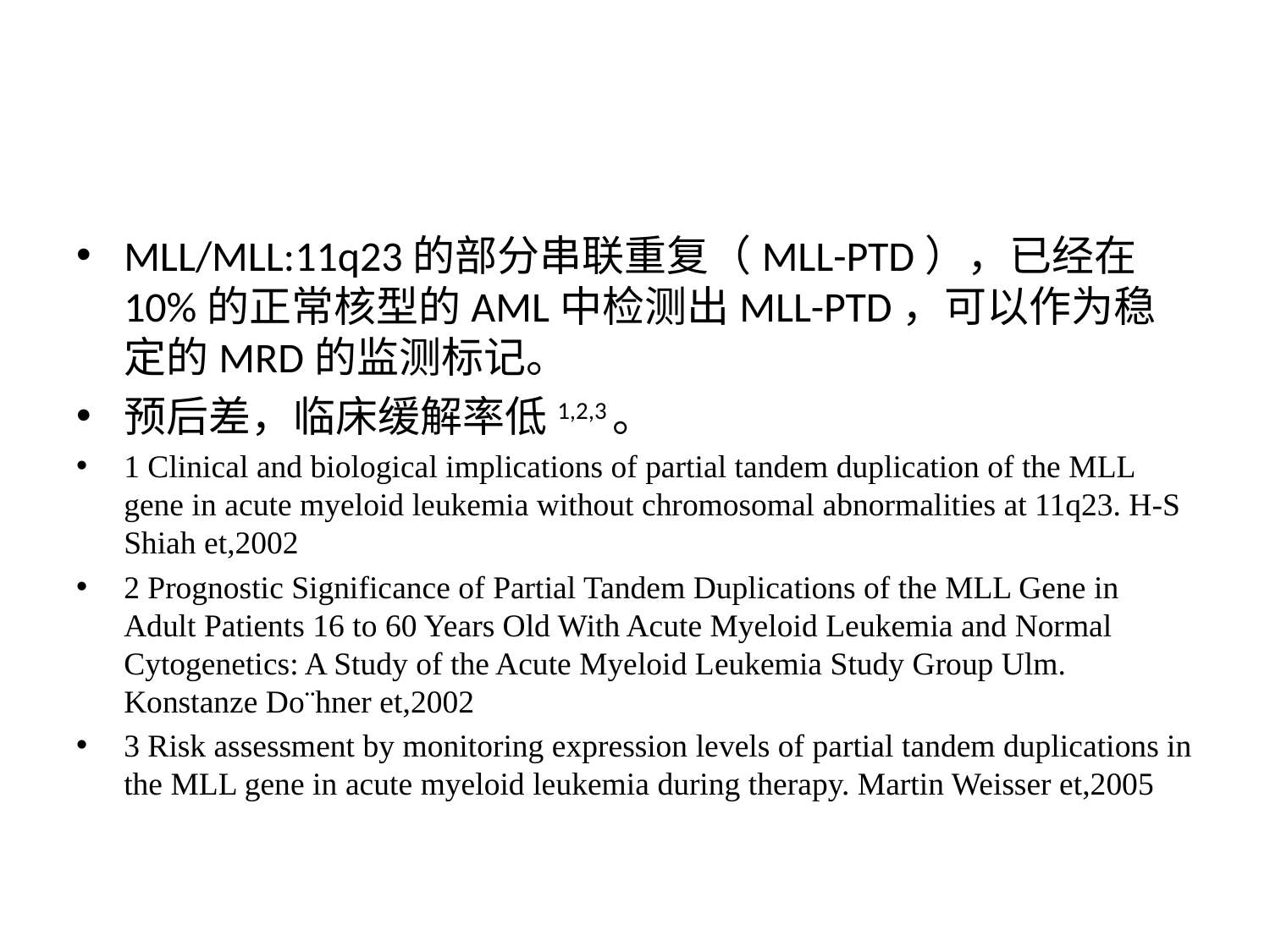

#
MLL/MLL:11q23的部分串联重复（MLL-PTD），已经在10%的正常核型的AML中检测出MLL-PTD，可以作为稳定的MRD的监测标记。
预后差，临床缓解率低1,2,3。
1 Clinical and biological implications of partial tandem duplication of the MLL gene in acute myeloid leukemia without chromosomal abnormalities at 11q23. H-S Shiah et,2002
2 Prognostic Significance of Partial Tandem Duplications of the MLL Gene in Adult Patients 16 to 60 Years Old With Acute Myeloid Leukemia and Normal Cytogenetics: A Study of the Acute Myeloid Leukemia Study Group Ulm. Konstanze Do¨hner et,2002
3 Risk assessment by monitoring expression levels of partial tandem duplications in the MLL gene in acute myeloid leukemia during therapy. Martin Weisser et,2005